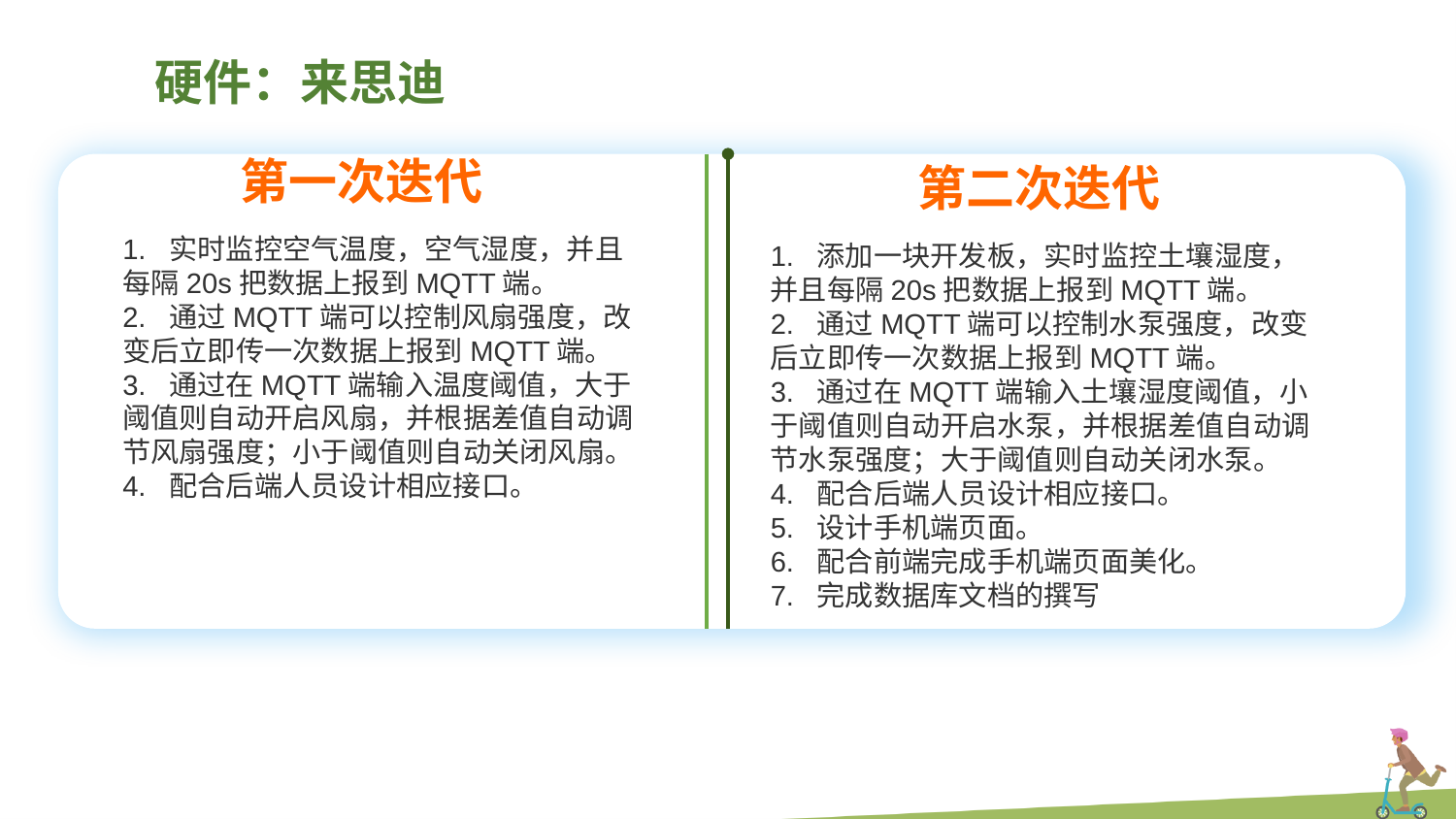

硬件：来思迪
第一次迭代
第二次迭代

1.  实时监控空气温度，空气湿度，并且每隔20s把数据上报到MQTT端。
2.  通过MQTT端可以控制风扇强度，改变后立即传一次数据上报到MQTT端。
3.  通过在MQTT端输入温度阈值，大于阈值则自动开启风扇，并根据差值自动调节风扇强度；小于阈值则自动关闭风扇。
4.  配合后端人员设计相应接口。
1.  添加一块开发板，实时监控土壤湿度，并且每隔20s把数据上报到MQTT端。
2.  通过MQTT端可以控制水泵强度，改变后立即传一次数据上报到MQTT端。
3.  通过在MQTT端输入土壤湿度阈值，小于阈值则自动开启水泵，并根据差值自动调节水泵强度；大于阈值则自动关闭水泵。
4.  配合后端人员设计相应接口。
5.  设计手机端页面。
6.  配合前端完成手机端页面美化。
7.  完成数据库文档的撰写